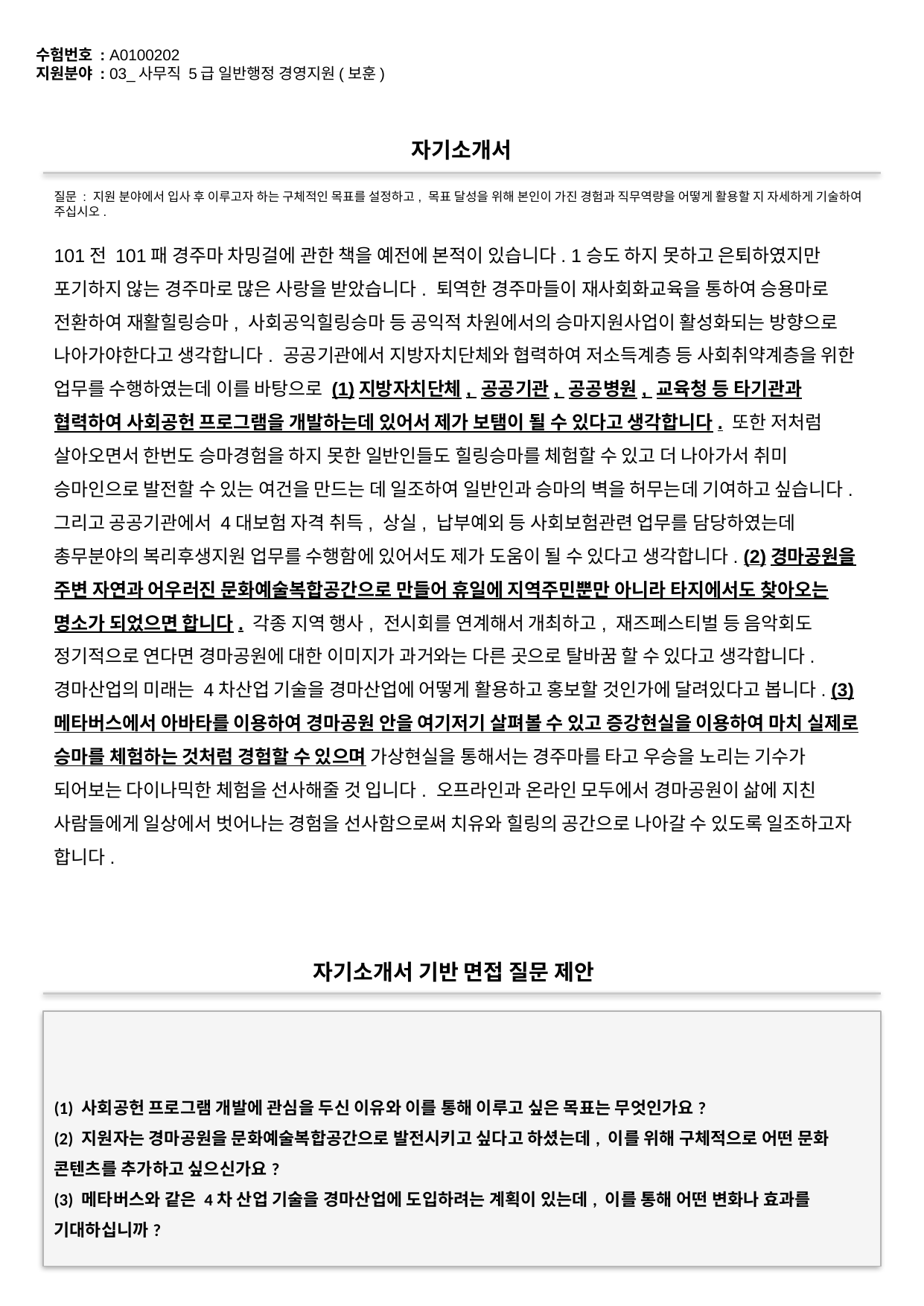

수험번호 : A0100202
지원분야 : 03_사무직 5급 일반행정 경영지원(보훈)
#

자기소개서

질문 : 지원 분야에서 입사 후 이루고자 하는 구체적인 목표를 설정하고, 목표 달성을 위해 본인이 가진 경험과 직무역량을 어떻게 활용할 지 자세하게 기술하여 주십시오.

101전 101패 경주마 차밍걸에 관한 책을 예전에 본적이 있습니다. 1승도 하지 못하고 은퇴하였지만 포기하지 않는 경주마로 많은 사랑을 받았습니다. 퇴역한 경주마들이 재사회화교육을 통하여 승용마로 전환하여 재활힐링승마, 사회공익힐링승마 등 공익적 차원에서의 승마지원사업이 활성화되는 방향으로 나아가야한다고 생각합니다. 공공기관에서 지방자치단체와 협력하여 저소득계층 등 사회취약계층을 위한 업무를 수행하였는데 이를 바탕으로 (1)지방자치단체, 공공기관, 공공병원, 교육청 등 타기관과 협력하여 사회공헌 프로그램을 개발하는데 있어서 제가 보탬이 될 수 있다고 생각합니다. 또한 저처럼 살아오면서 한번도 승마경험을 하지 못한 일반인들도 힐링승마를 체험할 수 있고 더 나아가서 취미 승마인으로 발전할 수 있는 여건을 만드는 데 일조하여 일반인과 승마의 벽을 허무는데 기여하고 싶습니다. 그리고 공공기관에서 4대보험 자격 취득, 상실, 납부예외 등 사회보험관련 업무를 담당하였는데 총무분야의 복리후생지원 업무를 수행함에 있어서도 제가 도움이 될 수 있다고 생각합니다. (2)경마공원을 주변 자연과 어우러진 문화예술복합공간으로 만들어 휴일에 지역주민뿐만 아니라 타지에서도 찾아오는 명소가 되었으면 합니다. 각종 지역 행사, 전시회를 연계해서 개최하고, 재즈페스티벌 등 음악회도 정기적으로 연다면 경마공원에 대한 이미지가 과거와는 다른 곳으로 탈바꿈 할 수 있다고 생각합니다. 경마산업의 미래는 4차산업 기술을 경마산업에 어떻게 활용하고 홍보할 것인가에 달려있다고 봅니다. (3)메타버스에서 아바타를 이용하여 경마공원 안을 여기저기 살펴볼 수 있고 증강현실을 이용하여 마치 실제로 승마를 체험하는 것처럼 경험할 수 있으며 가상현실을 통해서는 경주마를 타고 우승을 노리는 기수가 되어보는 다이나믹한 체험을 선사해줄 것 입니다. 오프라인과 온라인 모두에서 경마공원이 삶에 지친 사람들에게 일상에서 벗어나는 경험을 선사함으로써 치유와 힐링의 공간으로 나아갈 수 있도록 일조하고자 합니다.

자기소개서 기반 면접 질문 제안

(1) 사회공헌 프로그램 개발에 관심을 두신 이유와 이를 통해 이루고 싶은 목표는 무엇인가요?
(2) 지원자는 경마공원을 문화예술복합공간으로 발전시키고 싶다고 하셨는데, 이를 위해 구체적으로 어떤 문화 콘텐츠를 추가하고 싶으신가요?
(3) 메타버스와 같은 4차 산업 기술을 경마산업에 도입하려는 계획이 있는데, 이를 통해 어떤 변화나 효과를 기대하십니까?